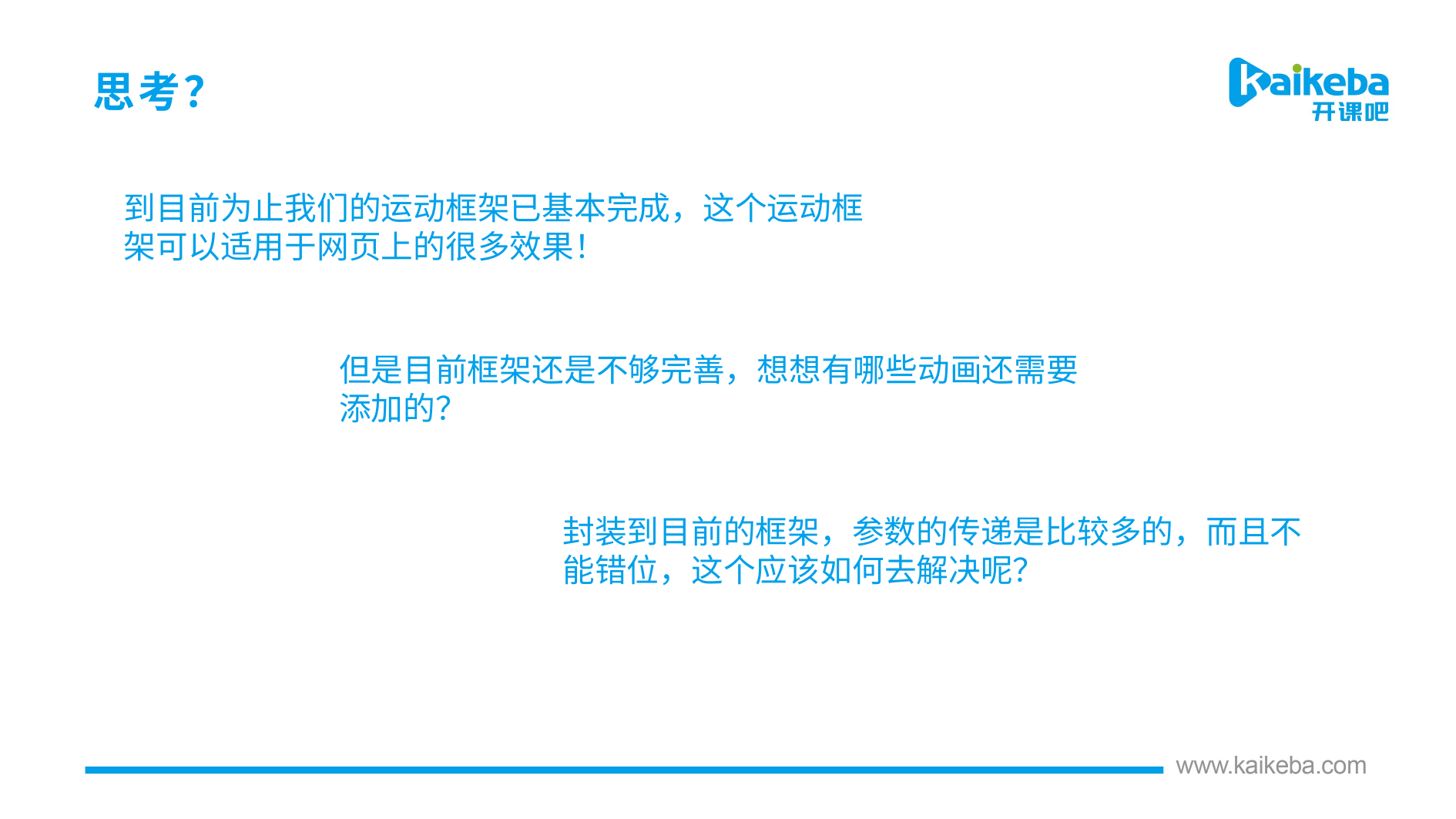

# 思考？
到目前为止我们的运动框架已基本完成，这个运动框架可以适用于网页上的很多效果！
但是目前框架还是不够完善，想想有哪些动画还需要添加的？
封装到目前的框架，参数的传递是比较多的，而且不能错位，这个应该如何去解决呢？